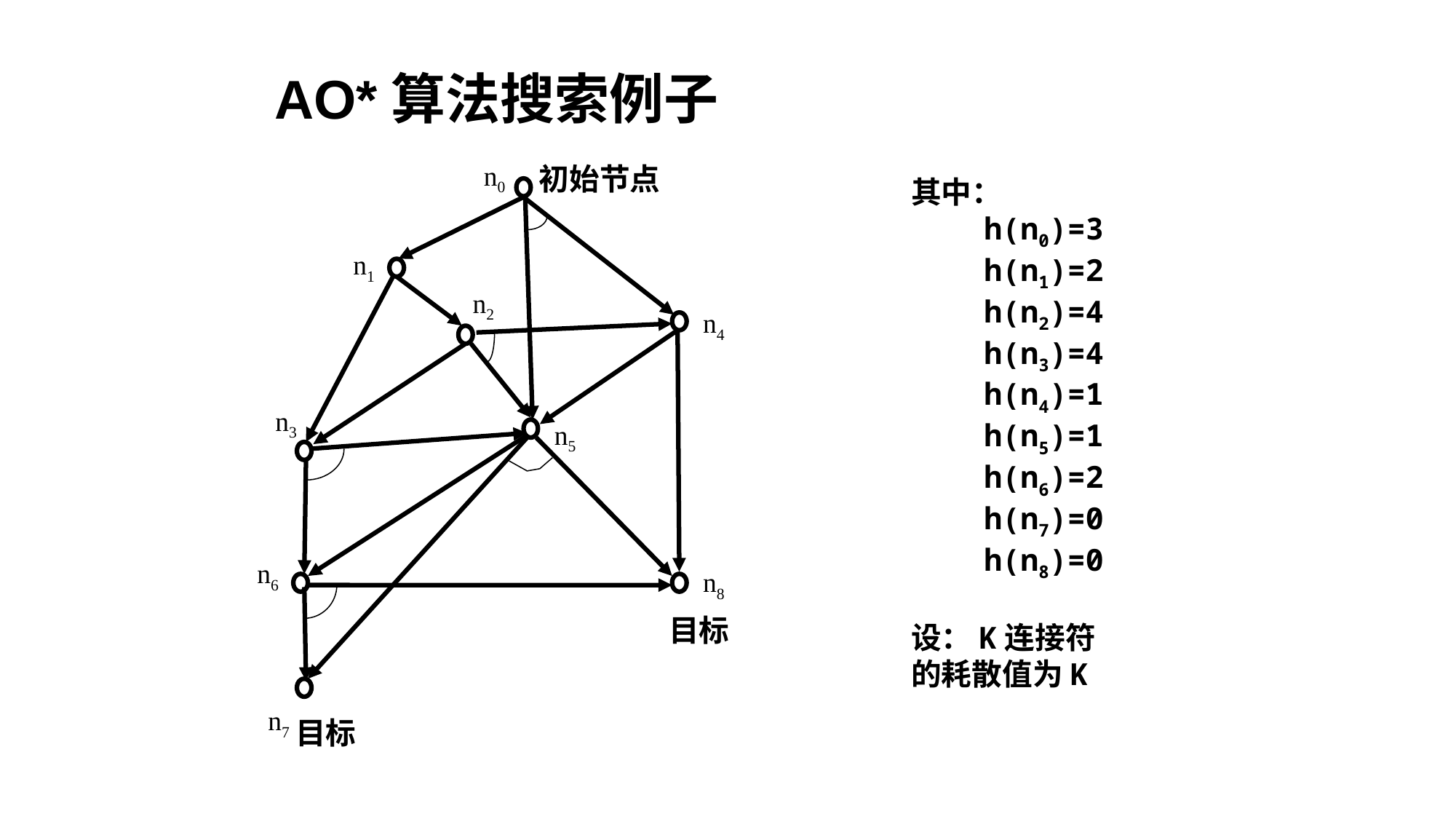

# AO*算法搜索例子
初始节点
n0

其中：
    h(n0)=3
    h(n1)=2
    h(n2)=4
    h(n3)=4
    h(n4)=1
    h(n5)=1
    h(n6)=2
    h(n7)=0
    h(n8)=0

设：K连接符
的耗散值为K

n1

n2
n4

n3
n5

n6
n8

目标

n7
目标